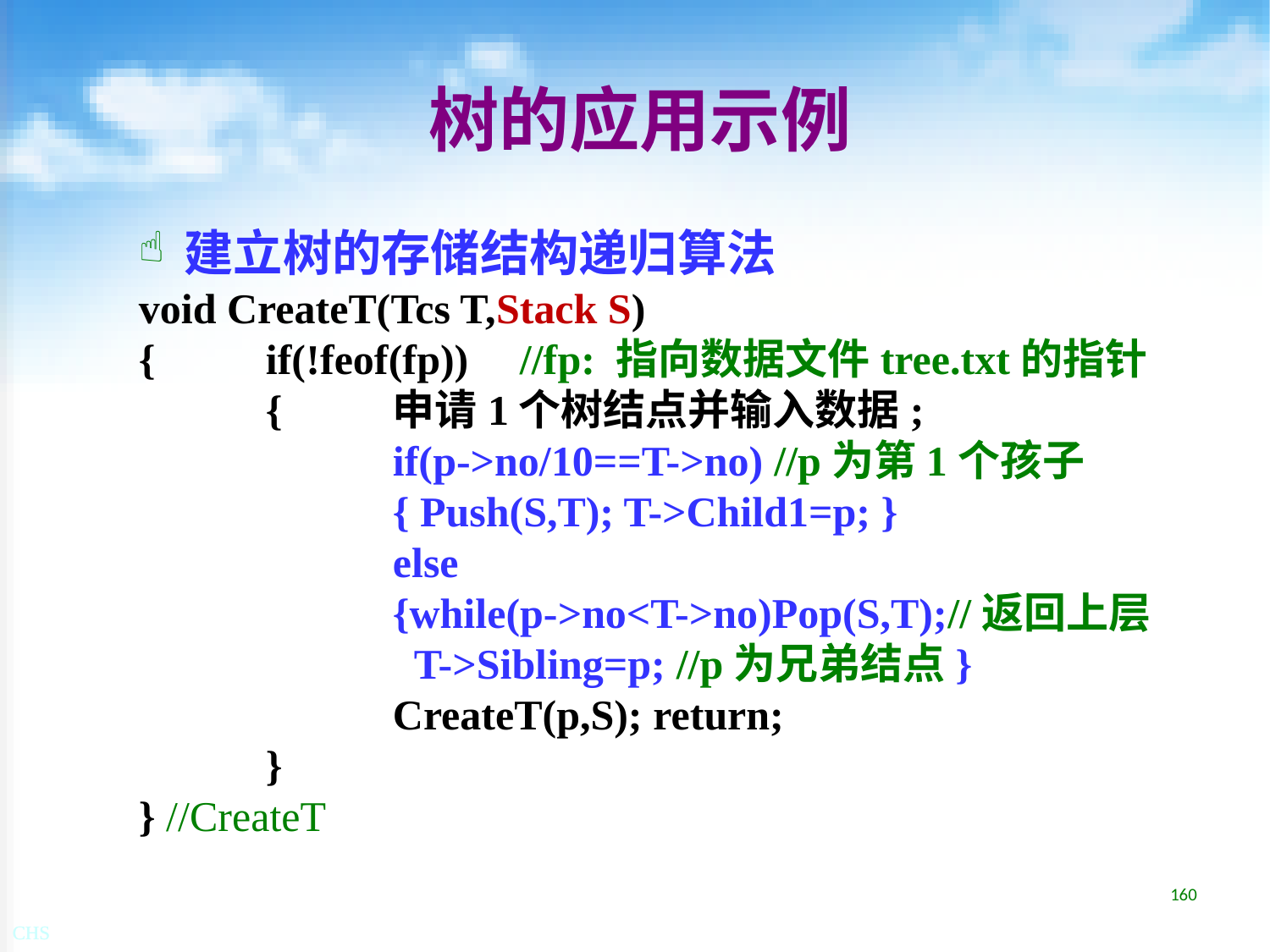

# 树的应用示例
 建立树的存储结构递归算法
void CreateT(Tcs T,Stack S)
{	if(!feof(fp))	//fp: 指向数据文件tree.txt的指针
	{	申请1个树结点并输入数据;
		if(p->no/10==T->no) //p为第1个孩子
		{ Push(S,T); T->Child1=p; }
		else
		{while(p->no<T->no)Pop(S,T);//返回上层
		  T->Sibling=p; //p为兄弟结点}
		CreateT(p,S); return;
	}
} //CreateT
160